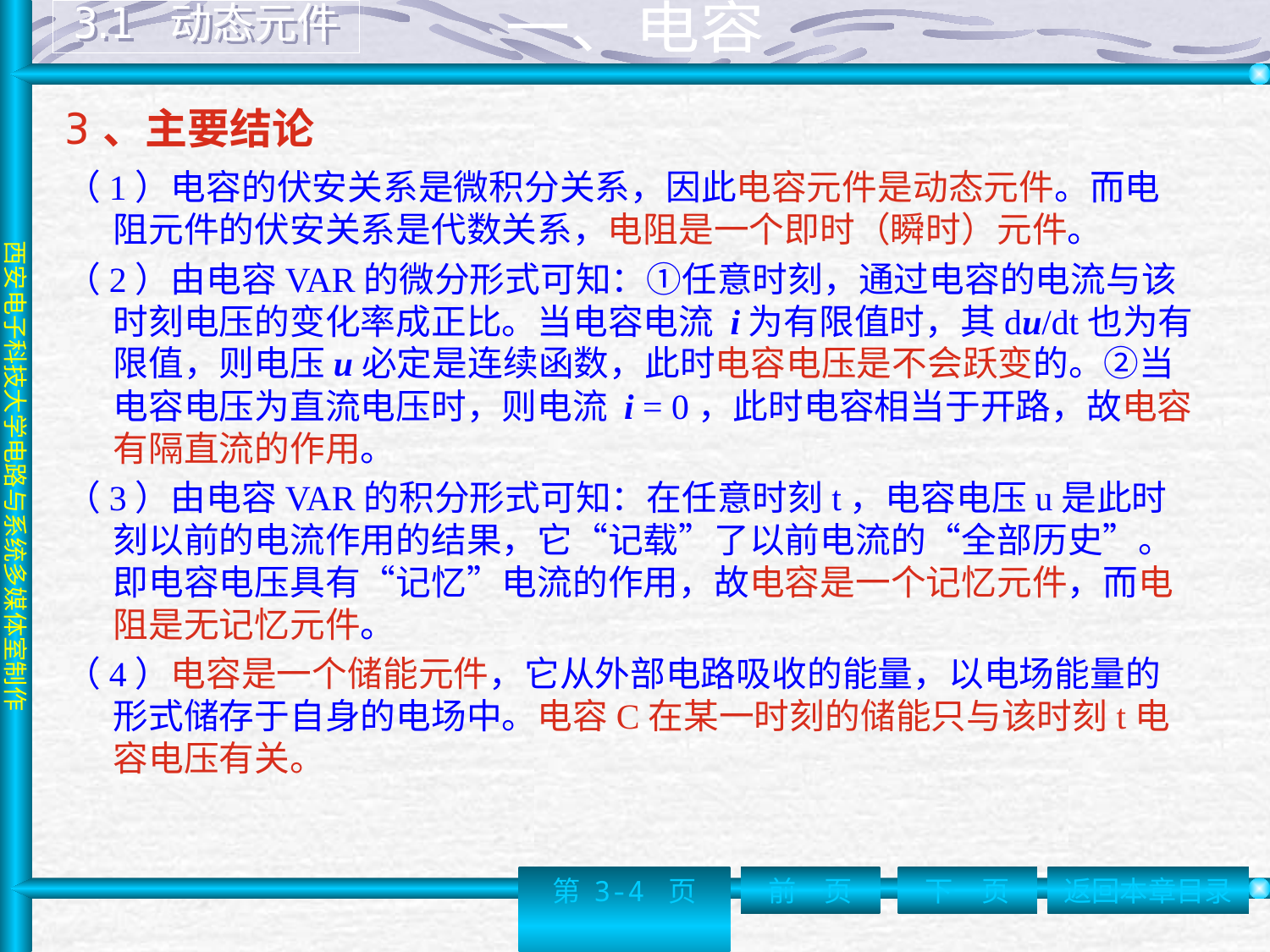

# 3.1  动态元件
 一、电容
3、主要结论
（1）电容的伏安关系是微积分关系，因此电容元件是动态元件。而电阻元件的伏安关系是代数关系，电阻是一个即时（瞬时）元件。
（2）由电容VAR的微分形式可知：①任意时刻，通过电容的电流与该时刻电压的变化率成正比。当电容电流 i为有限值时，其du/dt也为有限值，则电压u必定是连续函数，此时电容电压是不会跃变的。②当电容电压为直流电压时，则电流 i = 0，此时电容相当于开路，故电容有隔直流的作用。
（3）由电容VAR的积分形式可知：在任意时刻t，电容电压u是此时刻以前的电流作用的结果，它“记载”了以前电流的“全部历史”。即电容电压具有“记忆”电流的作用，故电容是一个记忆元件，而电阻是无记忆元件。
（4）电容是一个储能元件，它从外部电路吸收的能量，以电场能量的形式储存于自身的电场中。电容C在某一时刻的储能只与该时刻t电容电压有关。

第 3-4 页
前一页
下一页
返回本章目录